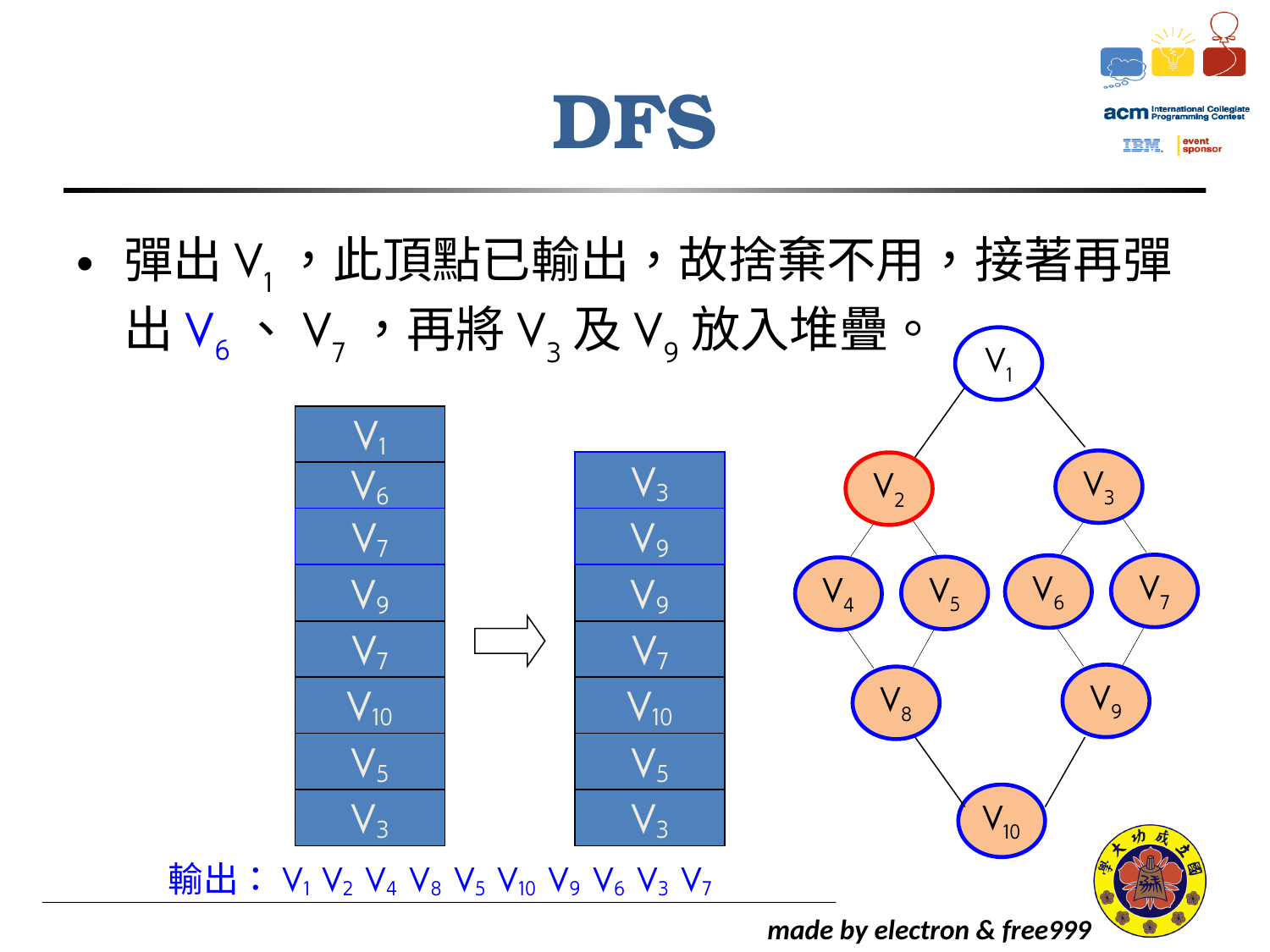

# DFS
彈出V1，此頂點已輸出，故捨棄不用，接著再彈出V6、V7，再將V3及V9放入堆疊。
V1

V1
V3
V3
V2
V6
V7
V9

V7
V6
V5
V4
V9
V9

V7
V7

V9
V8
V10
V10
V5
V5

V10
V3
V3
輸出：V1  V2  V4  V8  V5  V10  V9  V6  V3  V7